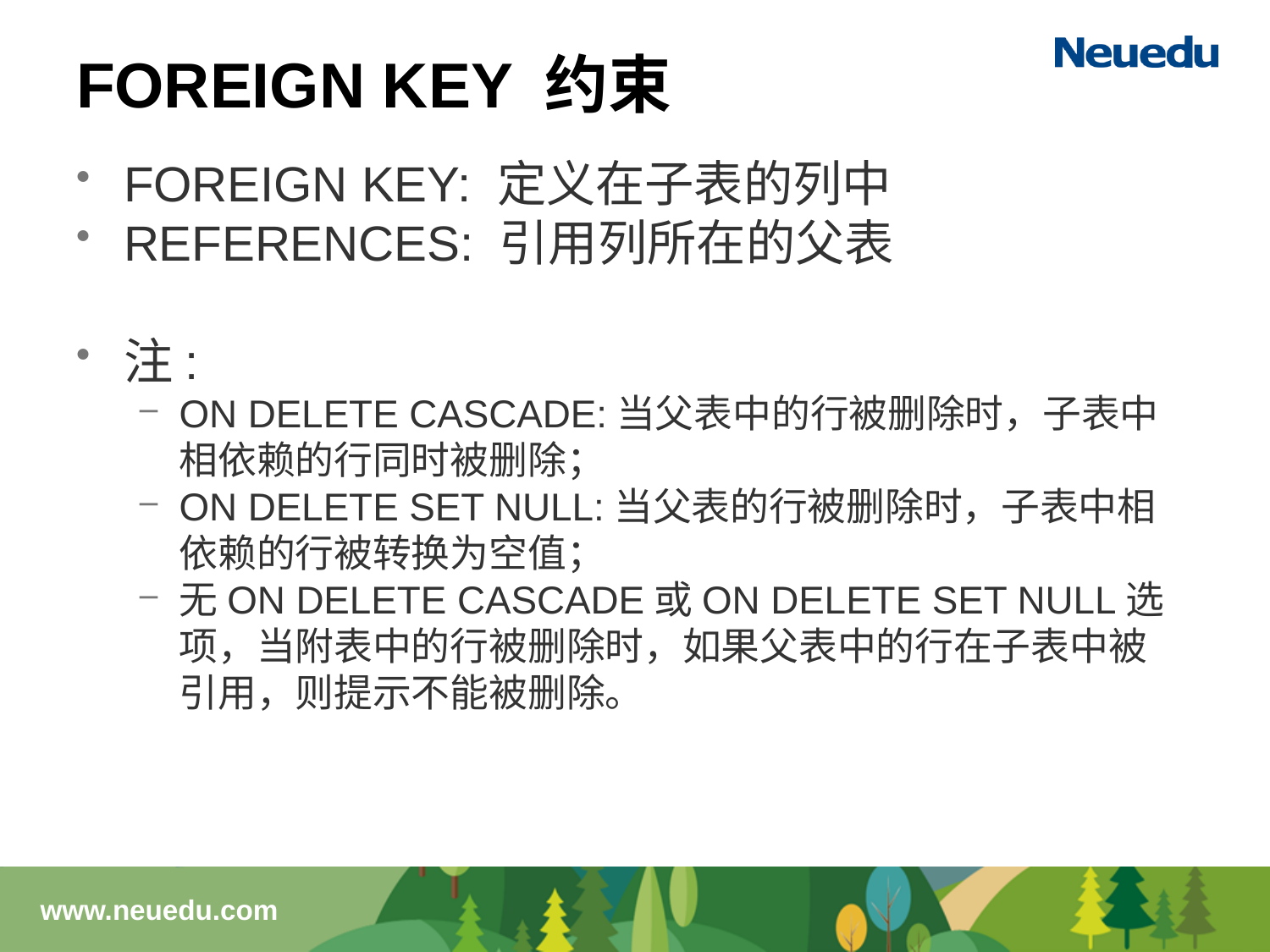

# FOREIGN KEY 约束
FOREIGN KEY: 定义在子表的列中
REFERENCES: 引用列所在的父表

注:
ON DELETE CASCADE:当父表中的行被删除时，子表中相依赖的行同时被删除；
ON DELETE SET NULL:当父表的行被删除时，子表中相依赖的行被转换为空值；
无ON DELETE CASCADE或ON DELETE SET NULL选项，当附表中的行被删除时，如果父表中的行在子表中被引用，则提示不能被删除。